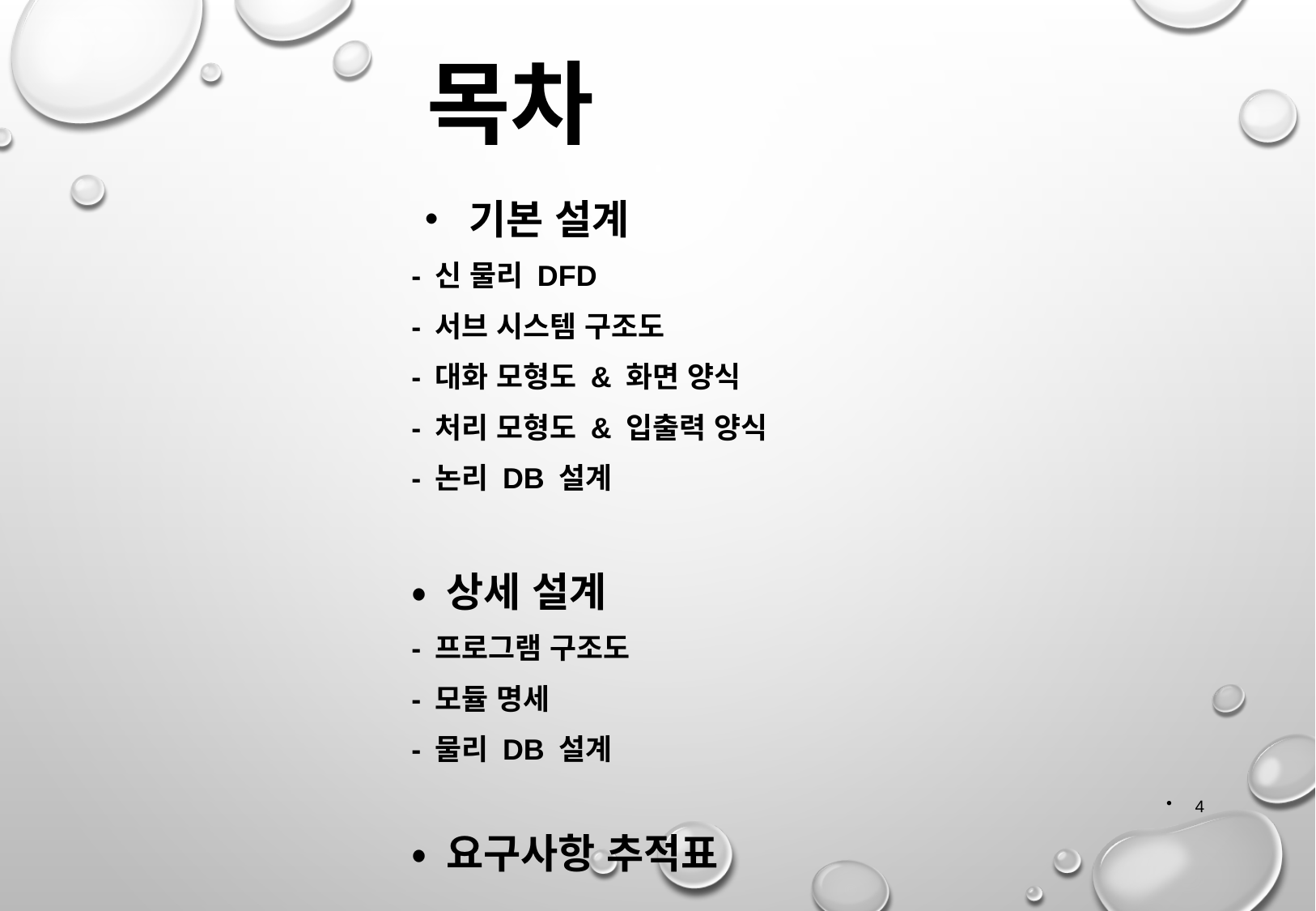

목차

• 기본 설계
- 신 물리 DFD
- 서브 시스템 구조도
- 대화 모형도 & 화면 양식
- 처리 모형도 & 입출력 양식
- 논리 DB 설계

• 상세 설계
- 프로그램 구조도
- 모듈 명세
- 물리 DB 설계

• 요구사항 추적표
4